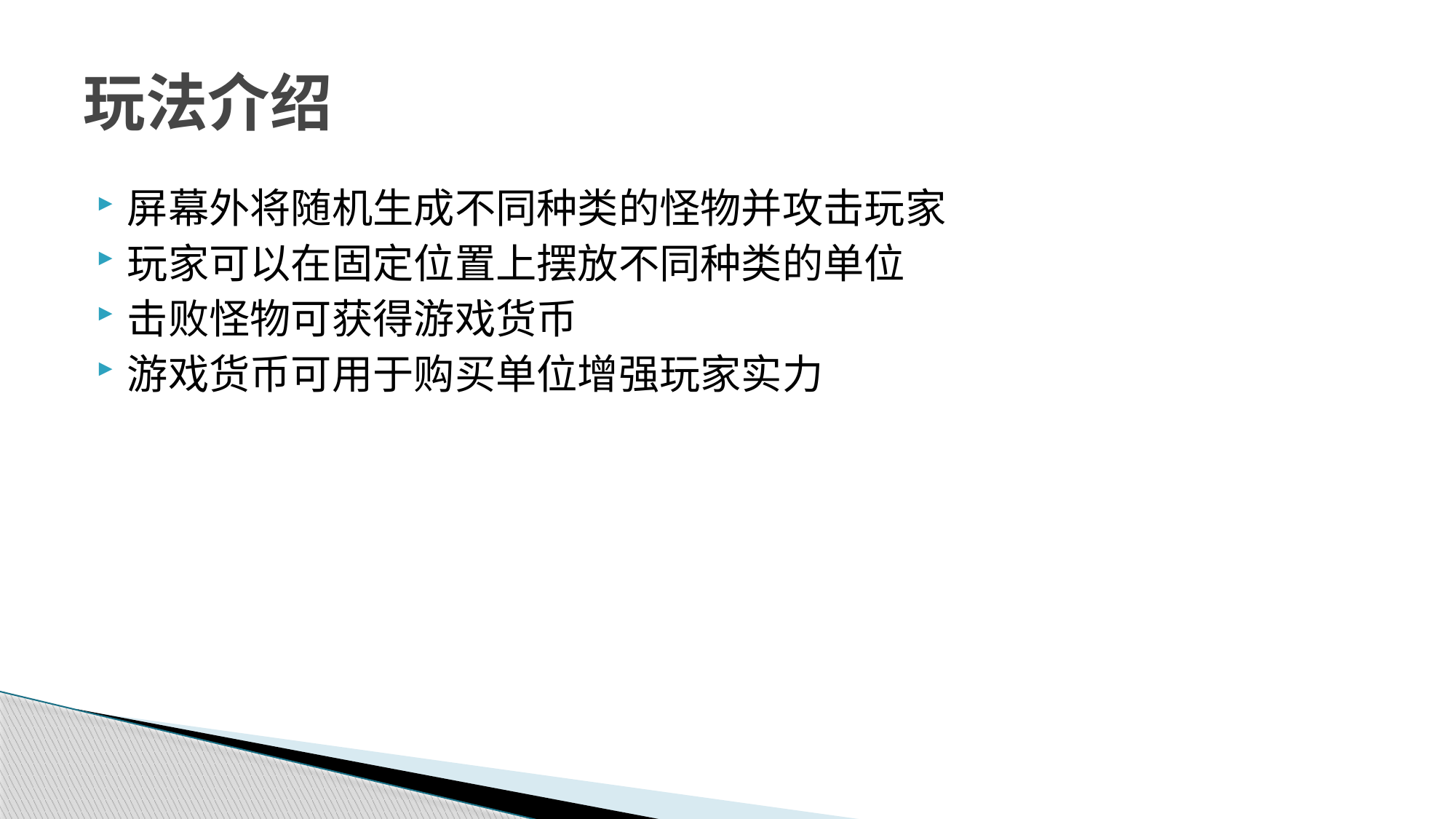

# 玩法介绍
屏幕外将随机生成不同种类的怪物并攻击玩家
玩家可以在固定位置上摆放不同种类的单位
击败怪物可获得游戏货币
游戏货币可用于购买单位增强玩家实力